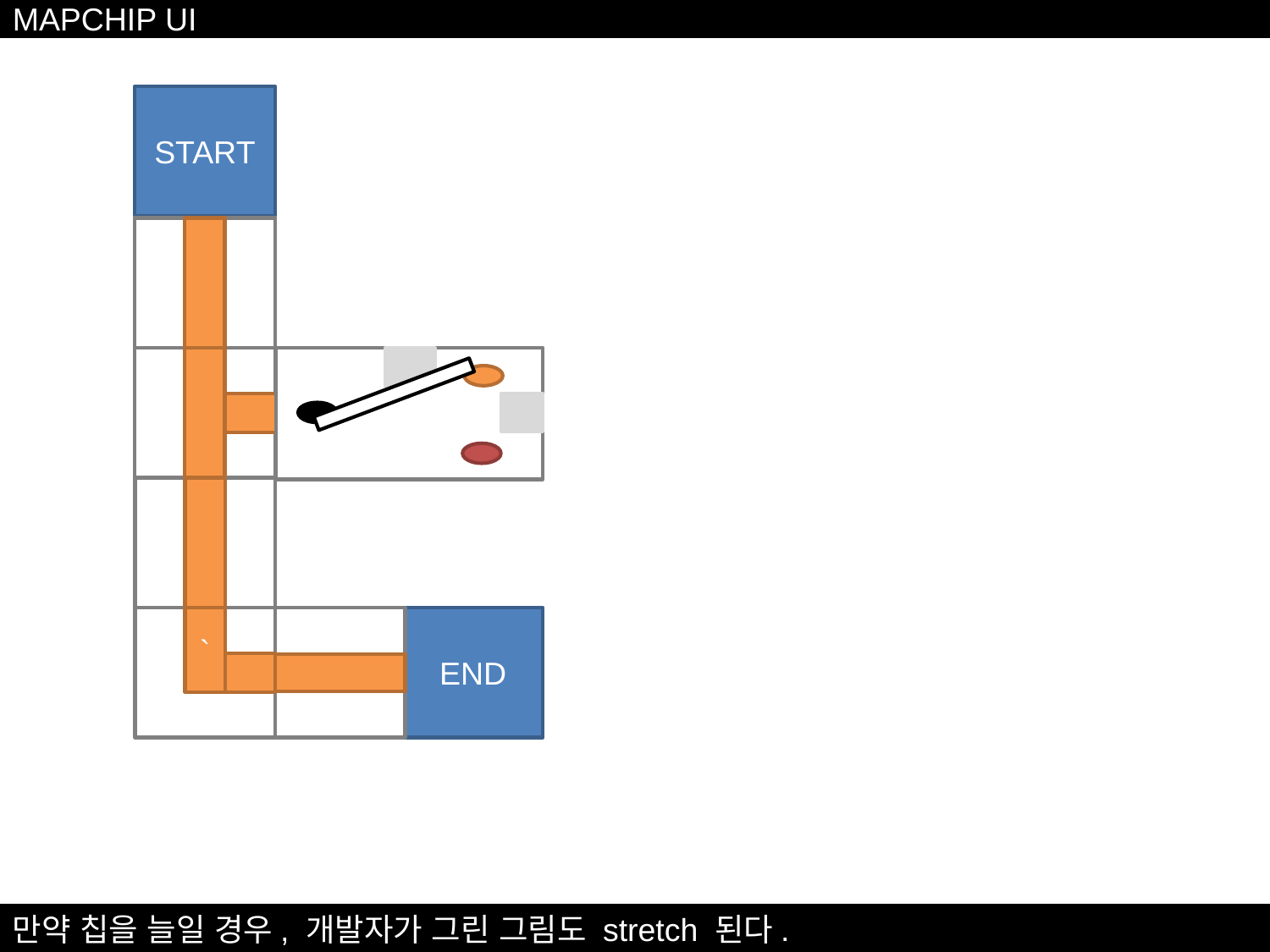

MAPCHIP UI
START

END

`

만약 칩을 늘일 경우, 개발자가 그린 그림도 stretch 된다.